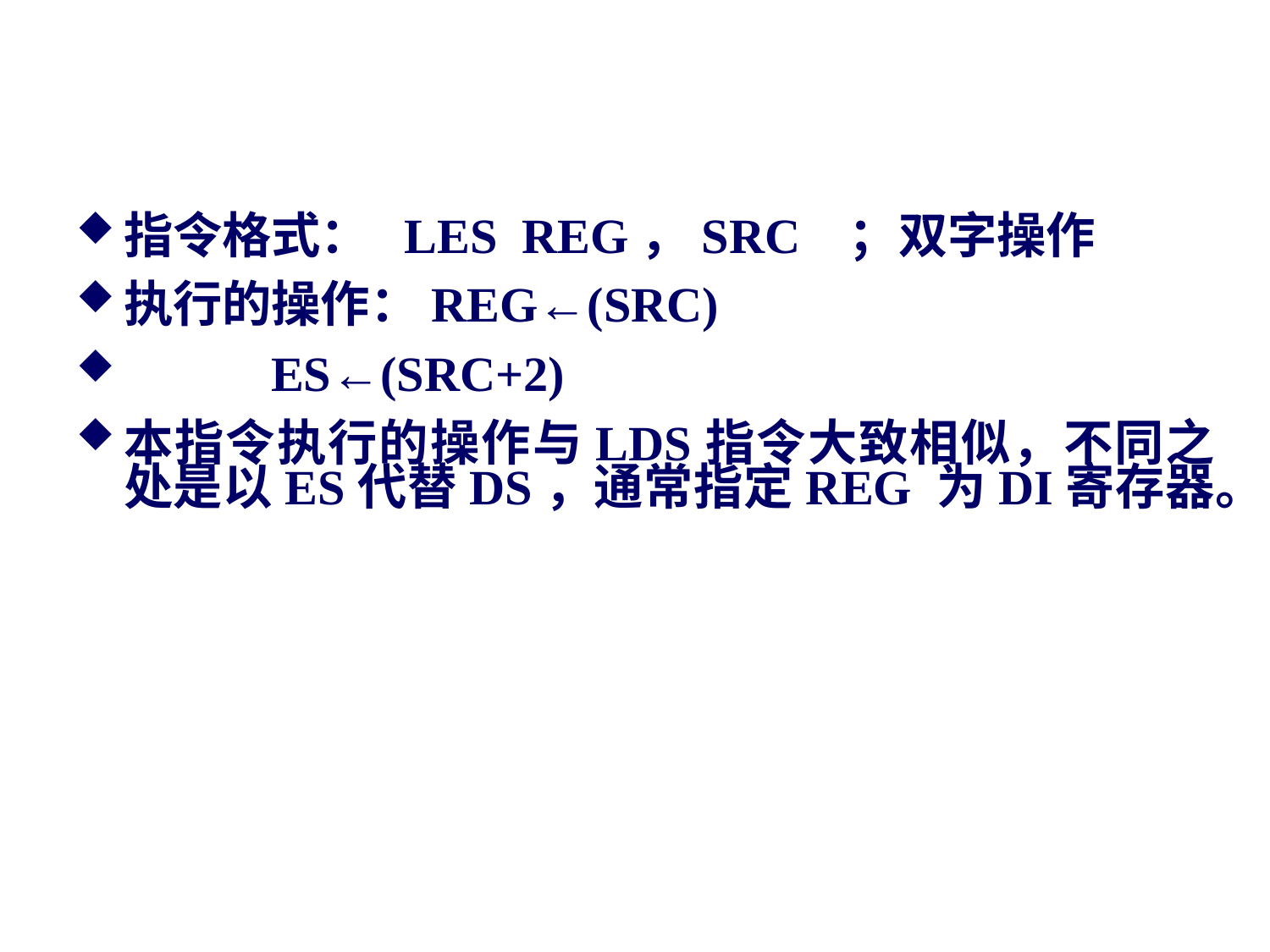

#
指令格式：  LES  REG，SRC   ；双字操作
执行的操作：REG←(SRC)
            ES←(SRC+2)
本指令执行的操作与LDS指令大致相似，不同之处是以ES代替DS，通常指定REG 为DI寄存器。